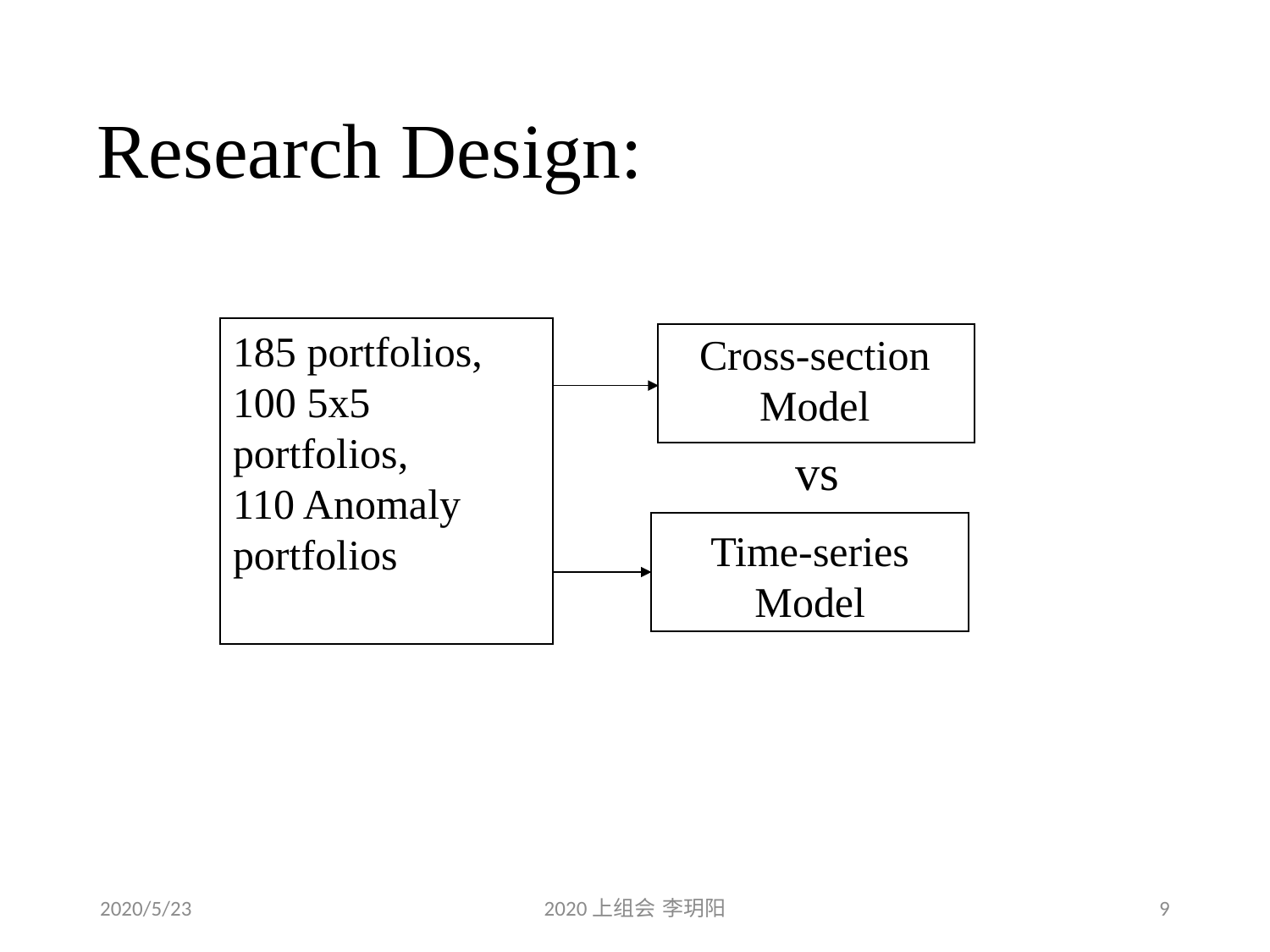

# Research Design:

185 portfolios,
100 5x5 portfolios,
110 Anomaly portfolios

Cross-section Model

vs

Time-series Model
2020/5/23
2020上组会 李玥阳
9